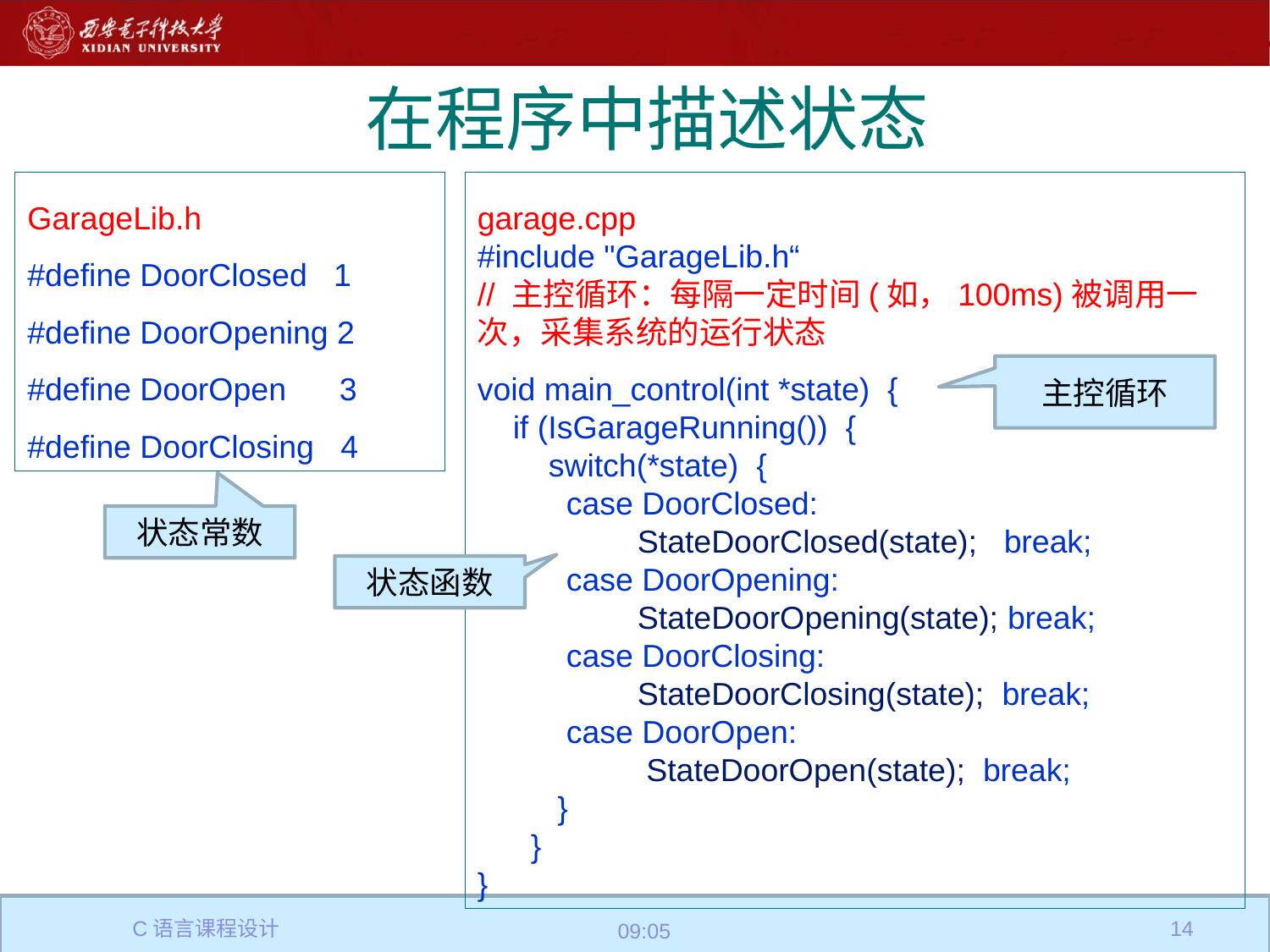

# 在程序中描述状态
garage.cpp
#include "GarageLib.h“
// 主控循环：每隔一定时间(如，100ms)被调用一次，采集系统的运行状态
void main_control(int *state)  {
    if (IsGarageRunning())  {
        switch(*state)  {
          case DoorClosed:
                  StateDoorClosed(state);   break;
          case DoorOpening:
                  StateDoorOpening(state); break;
          case DoorClosing:
                  StateDoorClosing(state);  break;
          case DoorOpen:
                   StateDoorOpen(state);  break;
         }
      }
}
GarageLib.h
#define DoorClosed   1
#define DoorOpening 2
#define DoorOpen      3
#define DoorClosing   4
主控循环
状态常数
状态函数
C语言课程设计
14
09:05